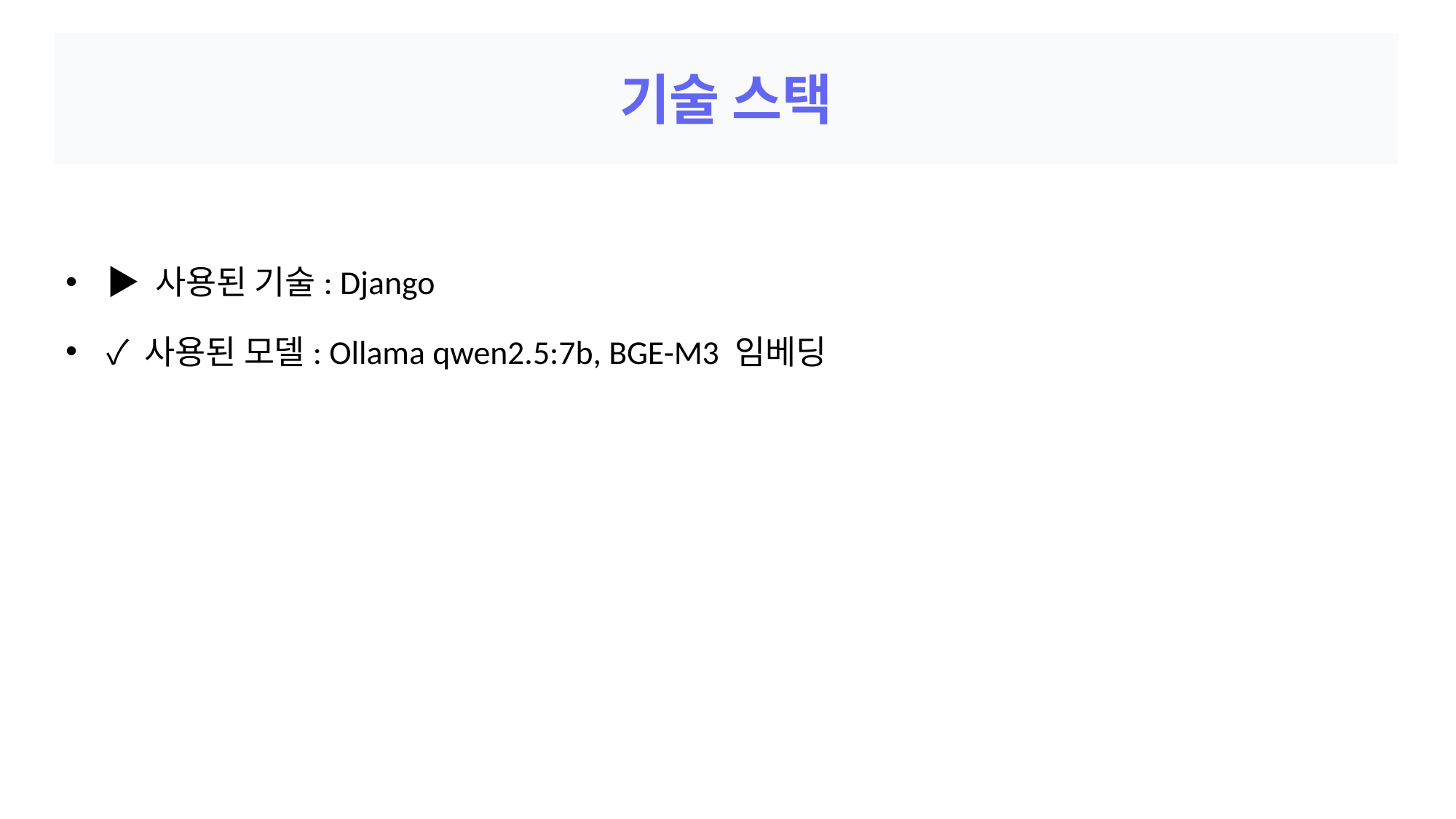

# 기술 스택

▶ 사용된 기술: Django
✓ 사용된 모델: Ollama qwen2.5:7b, BGE-M3 임베딩